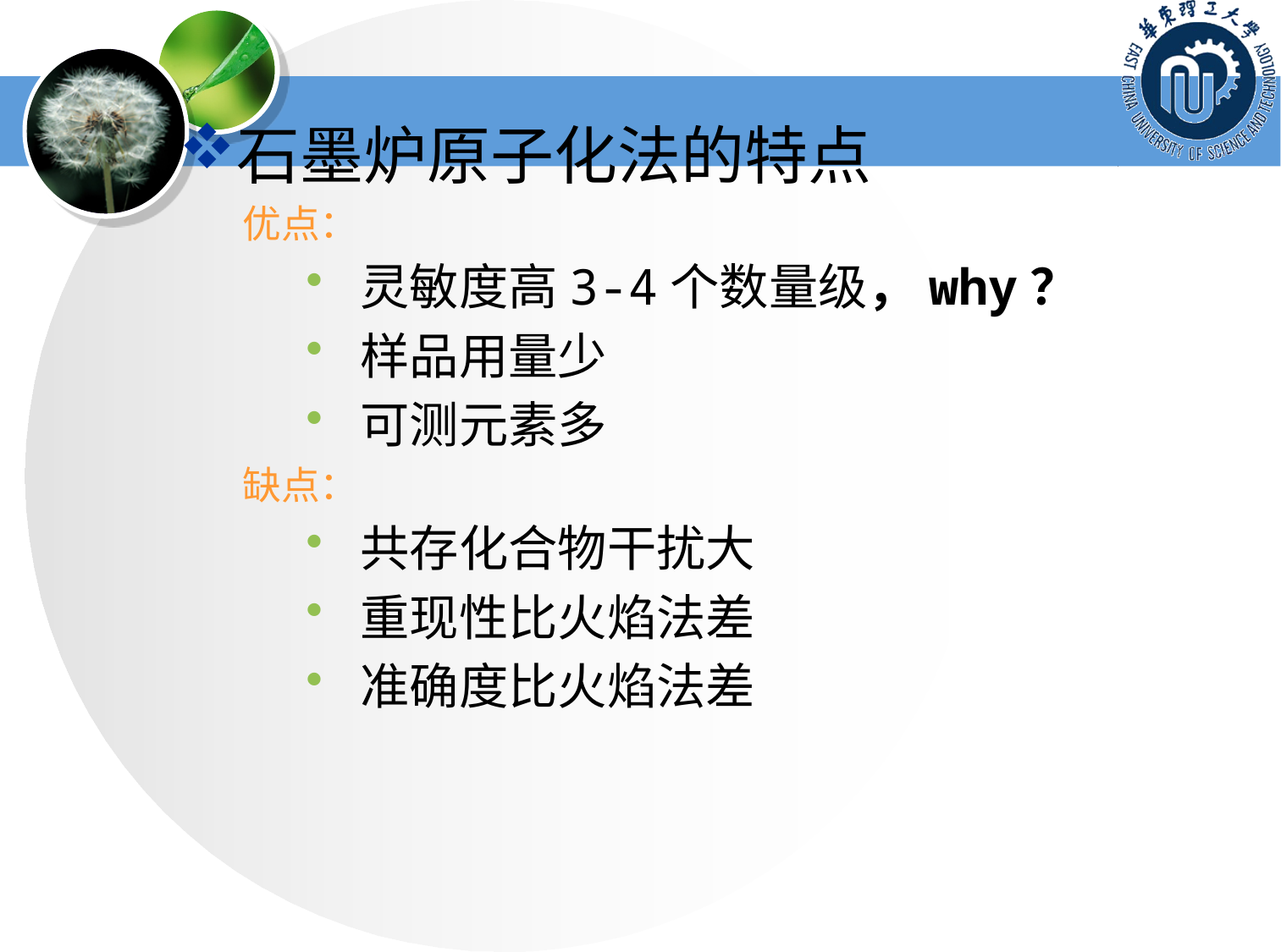

石墨炉原子化法的特点
优点：
 灵敏度高3-4个数量级，why？
 样品用量少
 可测元素多
缺点：
 共存化合物干扰大
 重现性比火焰法差
 准确度比火焰法差